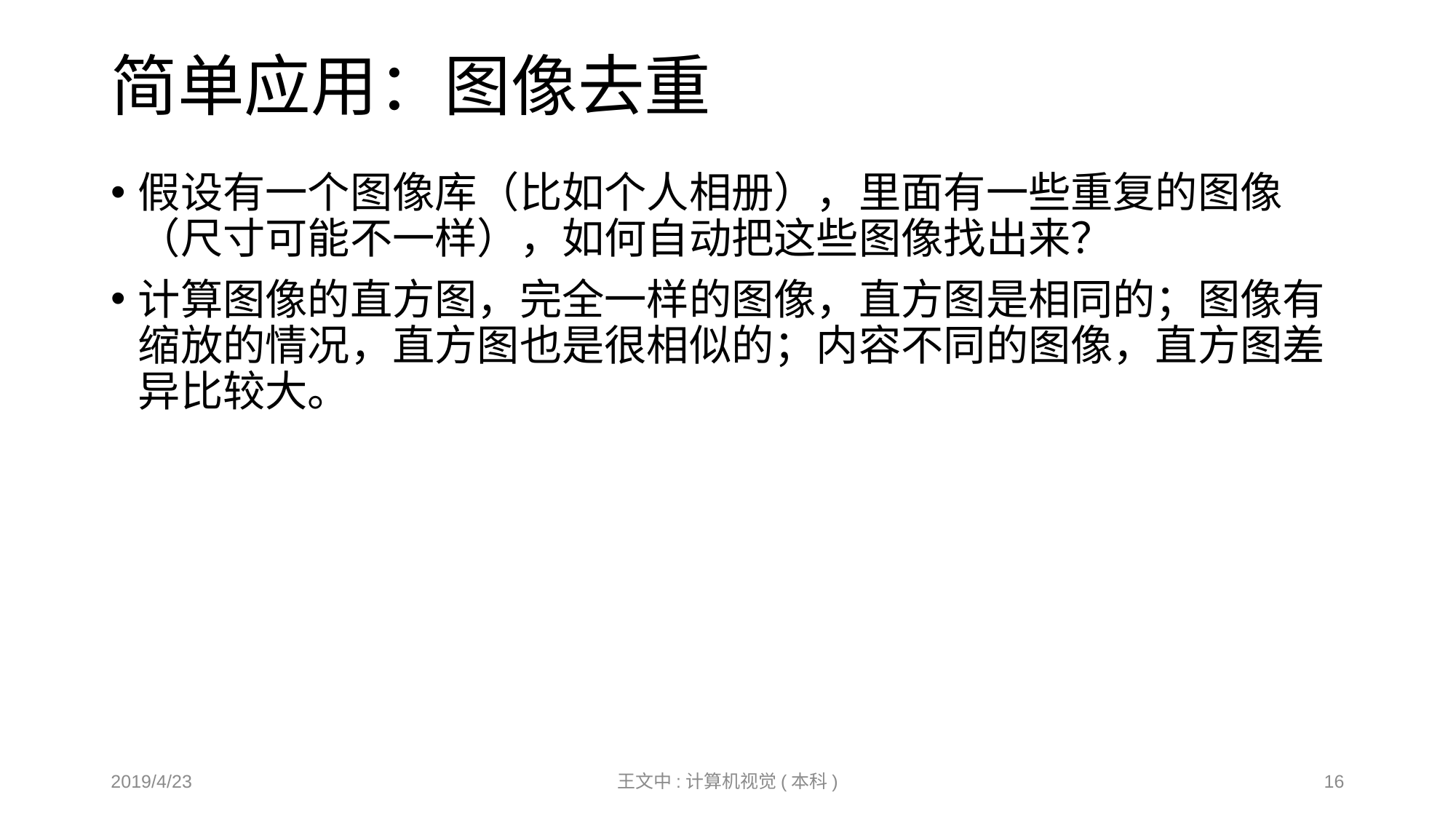

# 简单应用：图像去重
假设有一个图像库（比如个人相册），里面有一些重复的图像（尺寸可能不一样），如何自动把这些图像找出来？
计算图像的直方图，完全一样的图像，直方图是相同的；图像有缩放的情况，直方图也是很相似的；内容不同的图像，直方图差异比较大。
2019/4/23
王文中:计算机视觉(本科)
16